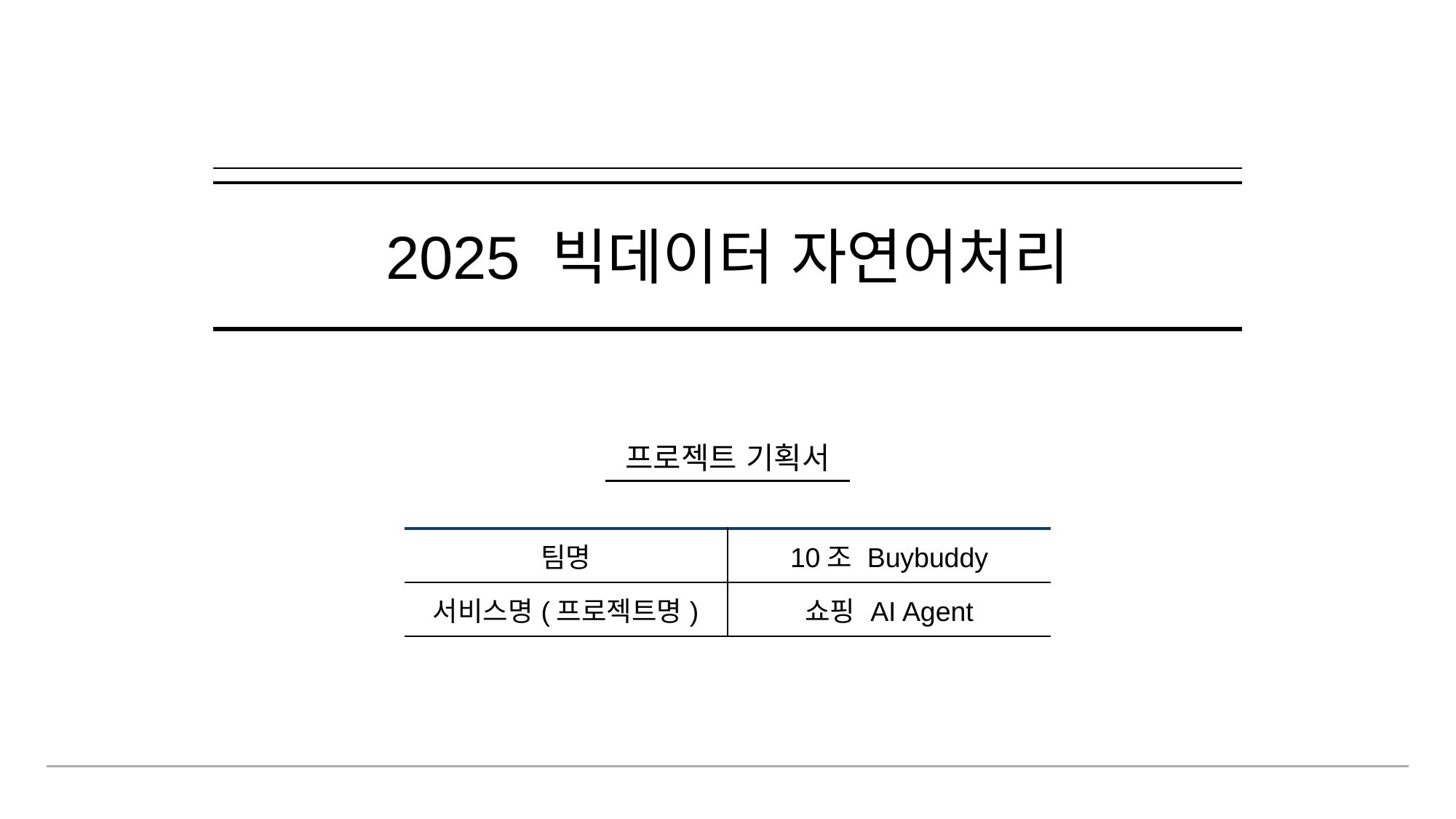

2025 빅데이터 자연어처리
프로젝트 기획서
| 팀명 | 10조 Buybuddy |
| --- | --- |
| 서비스명(프로젝트명) | 쇼핑 AI Agent |